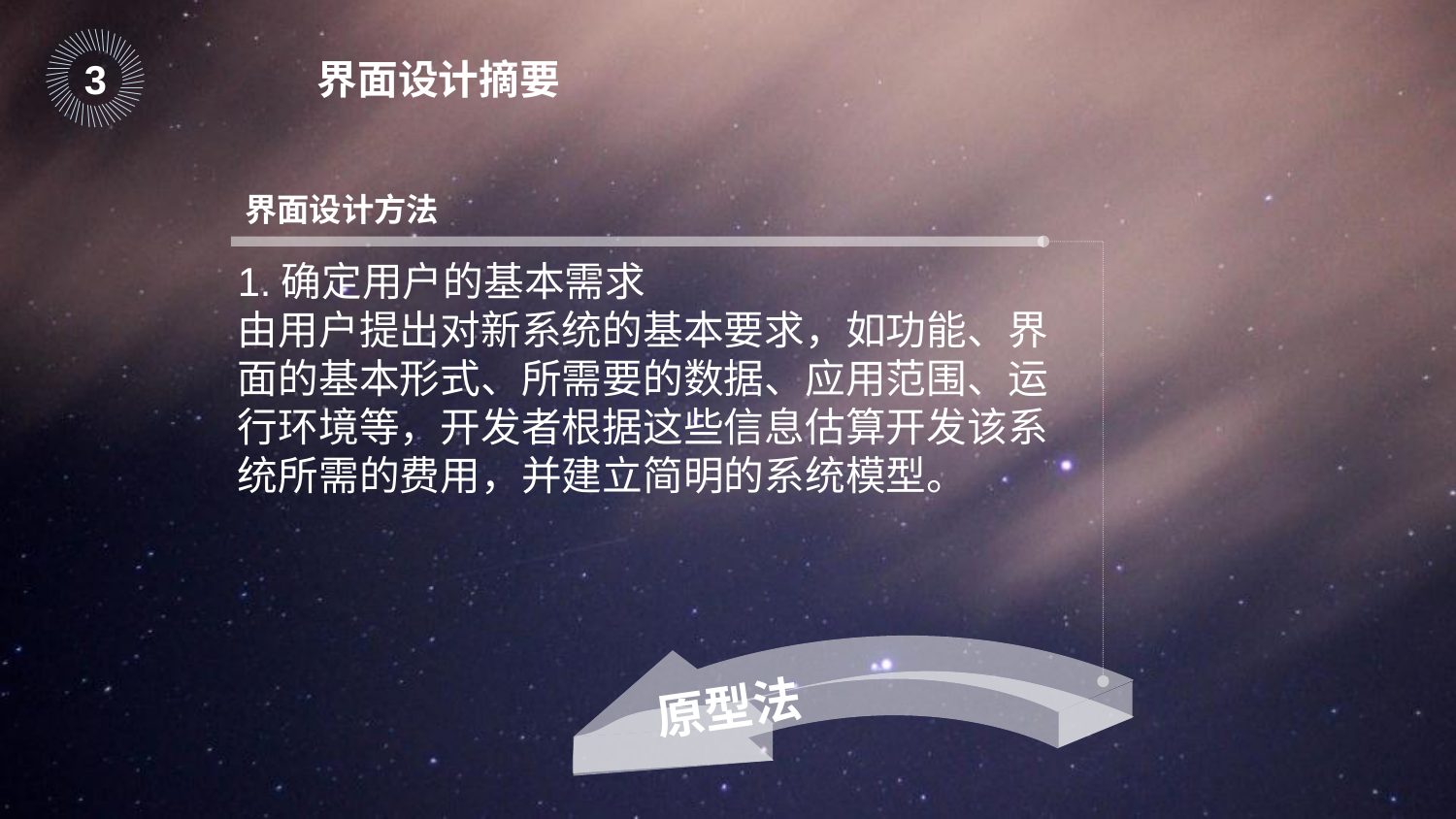

｜
｜
｜
｜
｜
｜
｜
｜
｜
｜
｜
｜
｜
｜
｜
｜
｜
｜
｜
｜
｜
｜
｜
｜
｜
｜
｜
｜
｜
｜
｜
｜
｜
｜
｜
｜
｜
｜
｜
｜
｜
｜
｜
｜
｜
｜
3
界面设计摘要
界面设计方法

1.确定用户的基本需求
由用户提出对新系统的基本要求，如功能、界面的基本形式、所需要的数据、应用范围、运行环境等，开发者根据这些信息估算开发该系统所需的费用，并建立简明的系统模型。

原型法